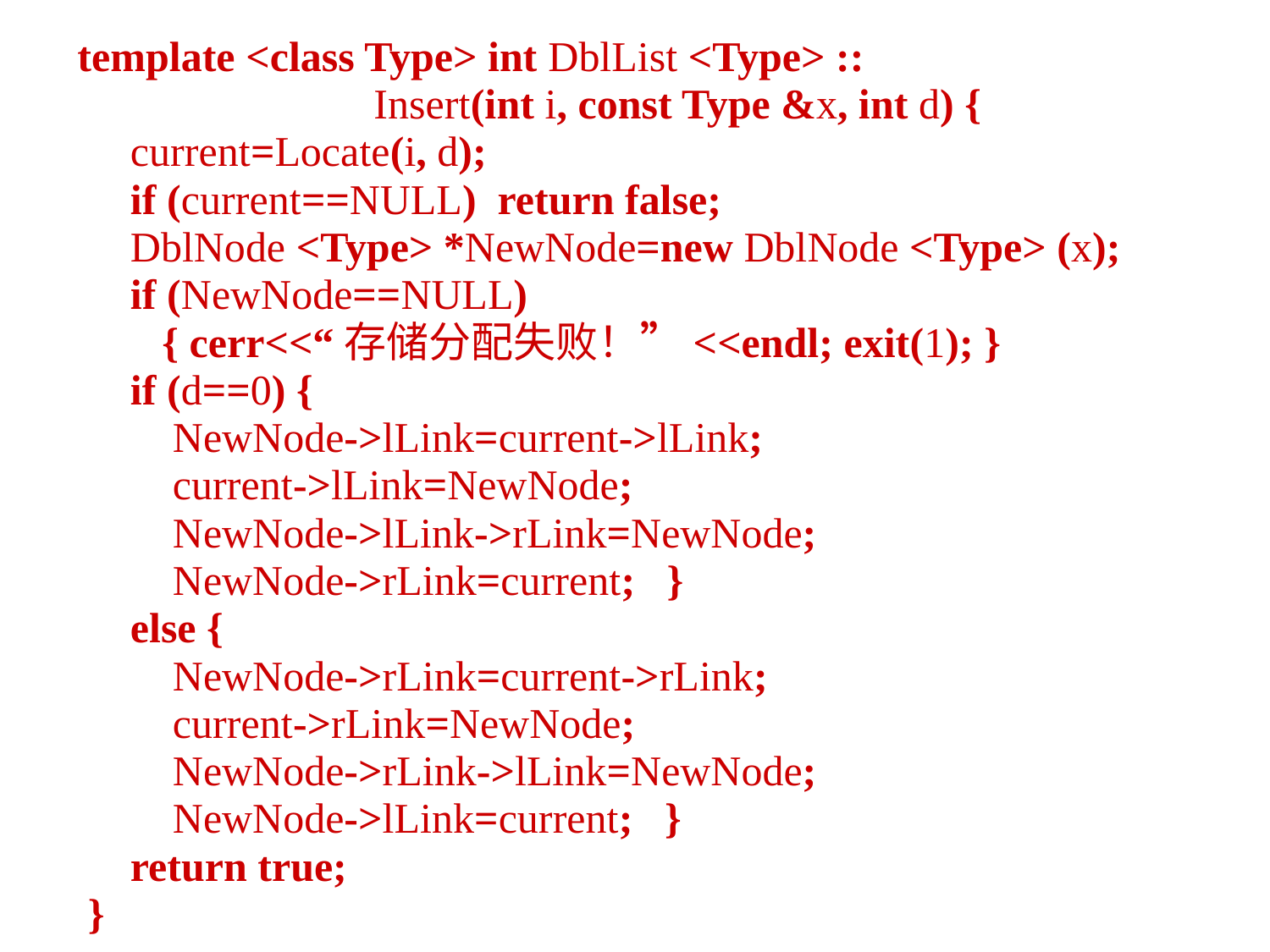

template <class Type> int DblList <Type> ::
                            Insert(int i, const Type &x, int d) {
     current=Locate(i, d);
     if (current==NULL)  return false;
     DblNode <Type> *NewNode=new DblNode <Type> (x);
     if (NewNode==NULL)
        { cerr<<“存储分配失败！”<<endl; exit(1); }
     if (d==0) {
         NewNode->lLink=current->lLink;
         current->lLink=NewNode;
         NewNode->lLink->rLink=NewNode;
         NewNode->rLink=current;   }
     else {
         NewNode->rLink=current->rLink;
         current->rLink=NewNode;
         NewNode->rLink->lLink=NewNode;
         NewNode->lLink=current;   }
     return true;
 }
189